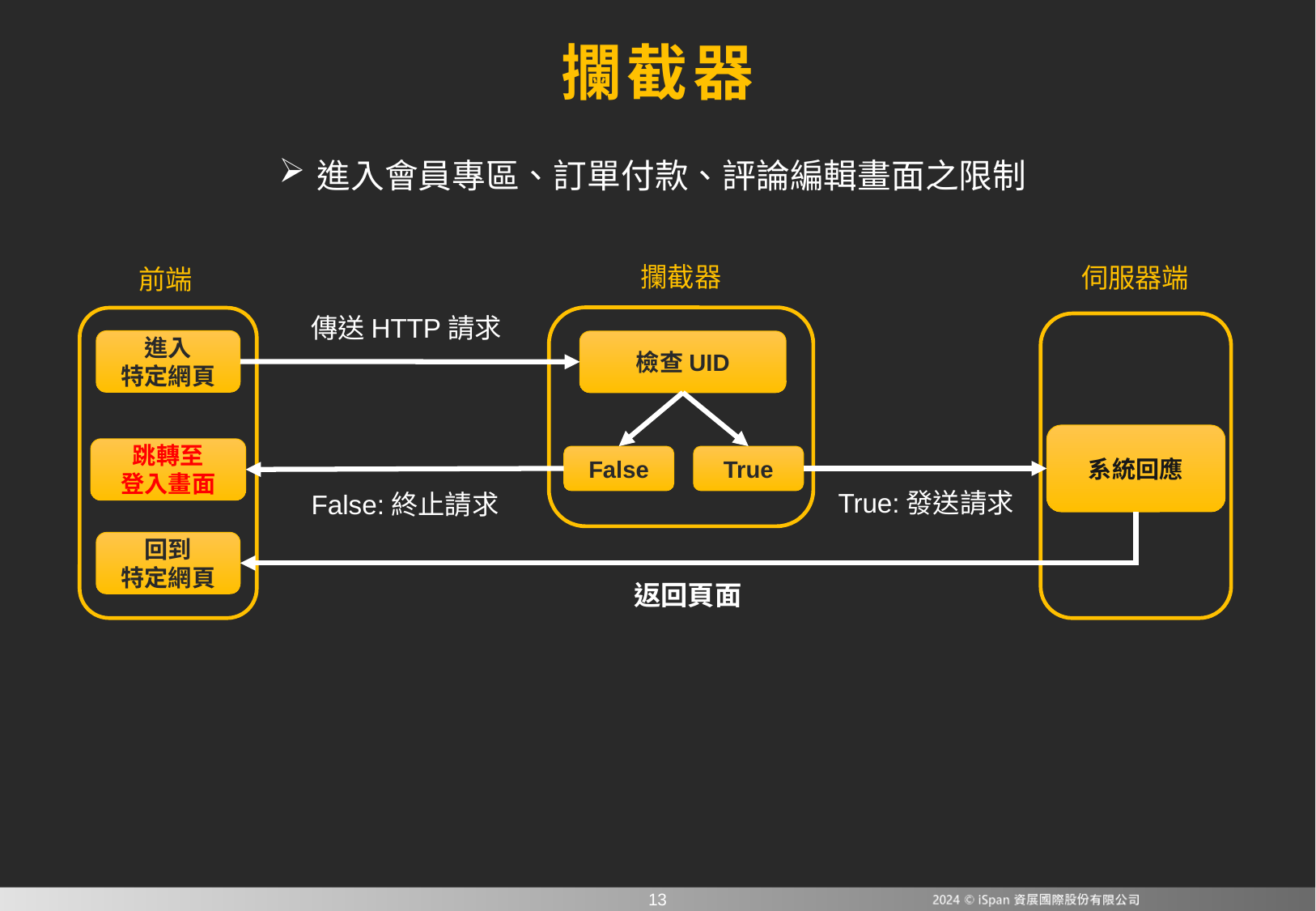

攔截器

進入會員專區、訂單付款、評論編輯畫面之限制
攔截器
伺服器端

前端

傳送HTTP請求

進入
特定網頁
檢查UID
系統回應
跳轉至
登入畫面
False
True
True:發送請求
False:終止請求
回到
特定網頁
返回頁面